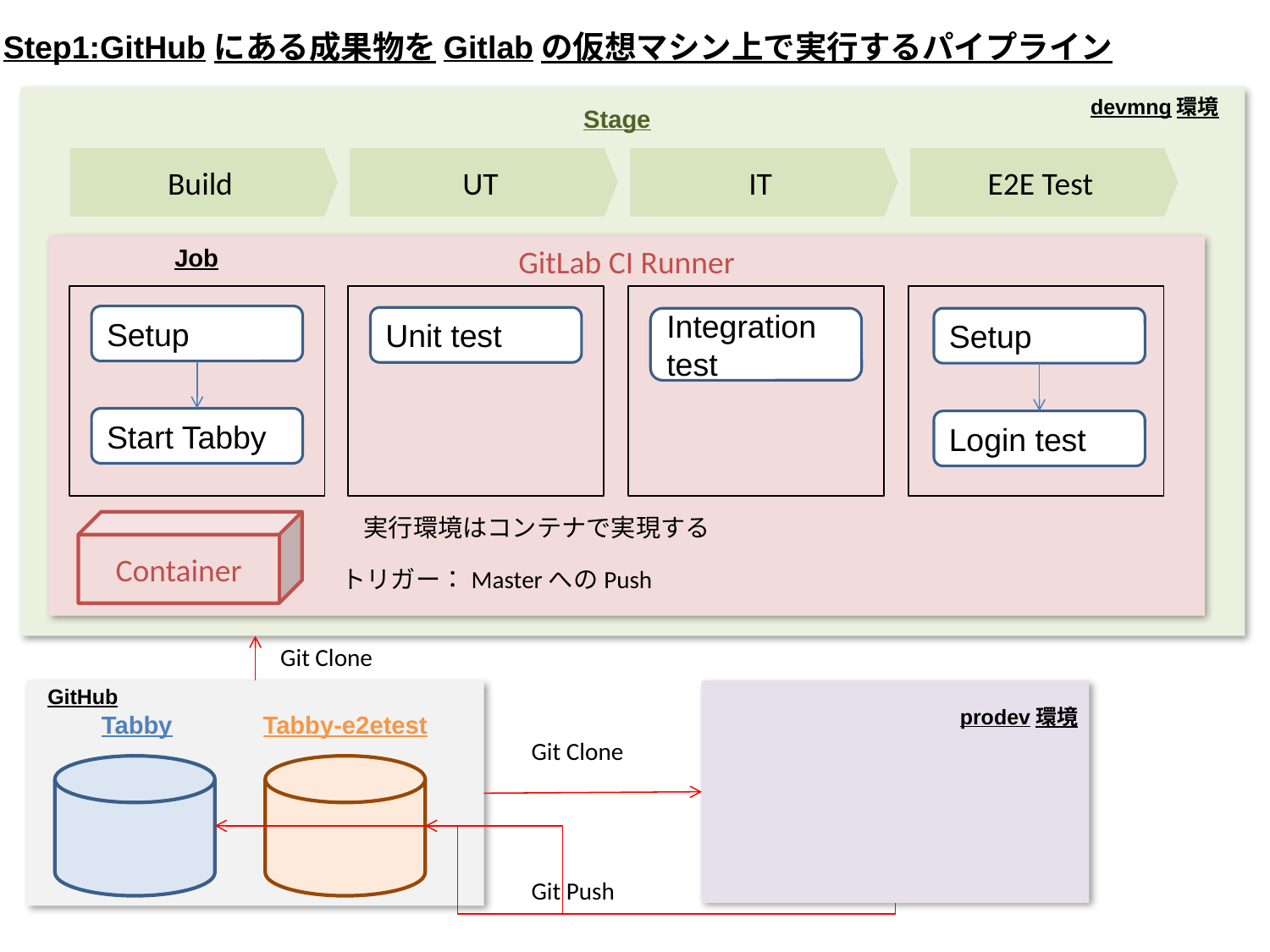

Step1:GitHubにある成果物をGitlabの仮想マシン上で実行するパイプライン
devmng環境

Stage
Build
UT
IT
E2E Test
GitLab CI Runner
Job

Setup
Unit test
Integration
test
Setup
Start Tabby
Login test
実行環境はコンテナで実現する
Container
トリガー：MasterへのPush
Git Clone
GitHub

prodev環境
Tabby

Tabby-e2etest

Git Clone
Git Push